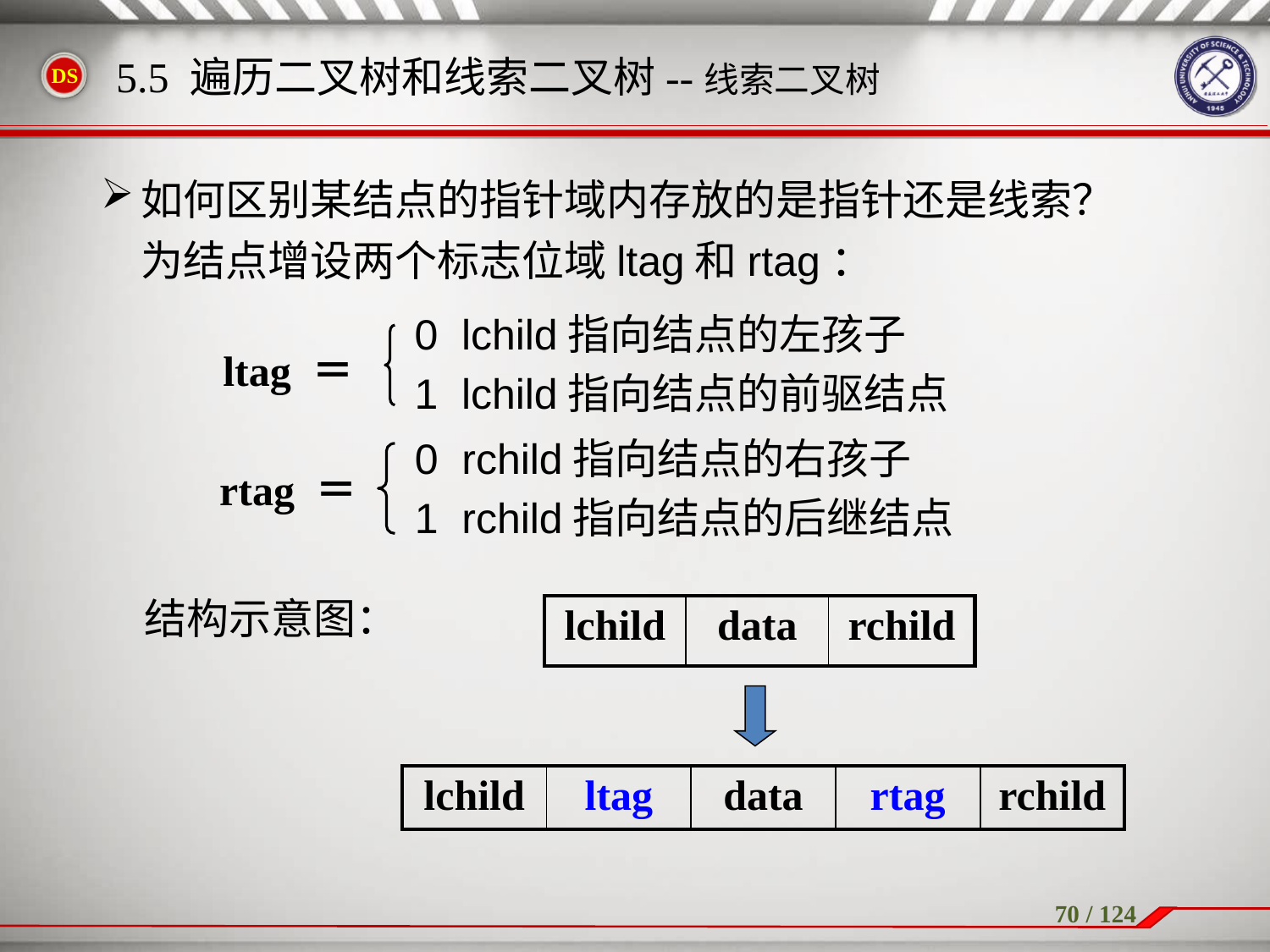

5.5 遍历二叉树和线索二叉树--线索二叉树
如何区别某结点的指针域内存放的是指针还是线索？
	为结点增设两个标志位域ltag和rtag：
0  lchild指向结点的左孩子
1  lchild指向结点的前驱结点

ltag ＝
0  rchild指向结点的右孩子
1  rchild指向结点的后继结点

rtag ＝
结构示意图：
| lchild | data | rchild |
| --- | --- | --- |

| lchild | ltag | data | rtag | rchild |
| --- | --- | --- | --- | --- |